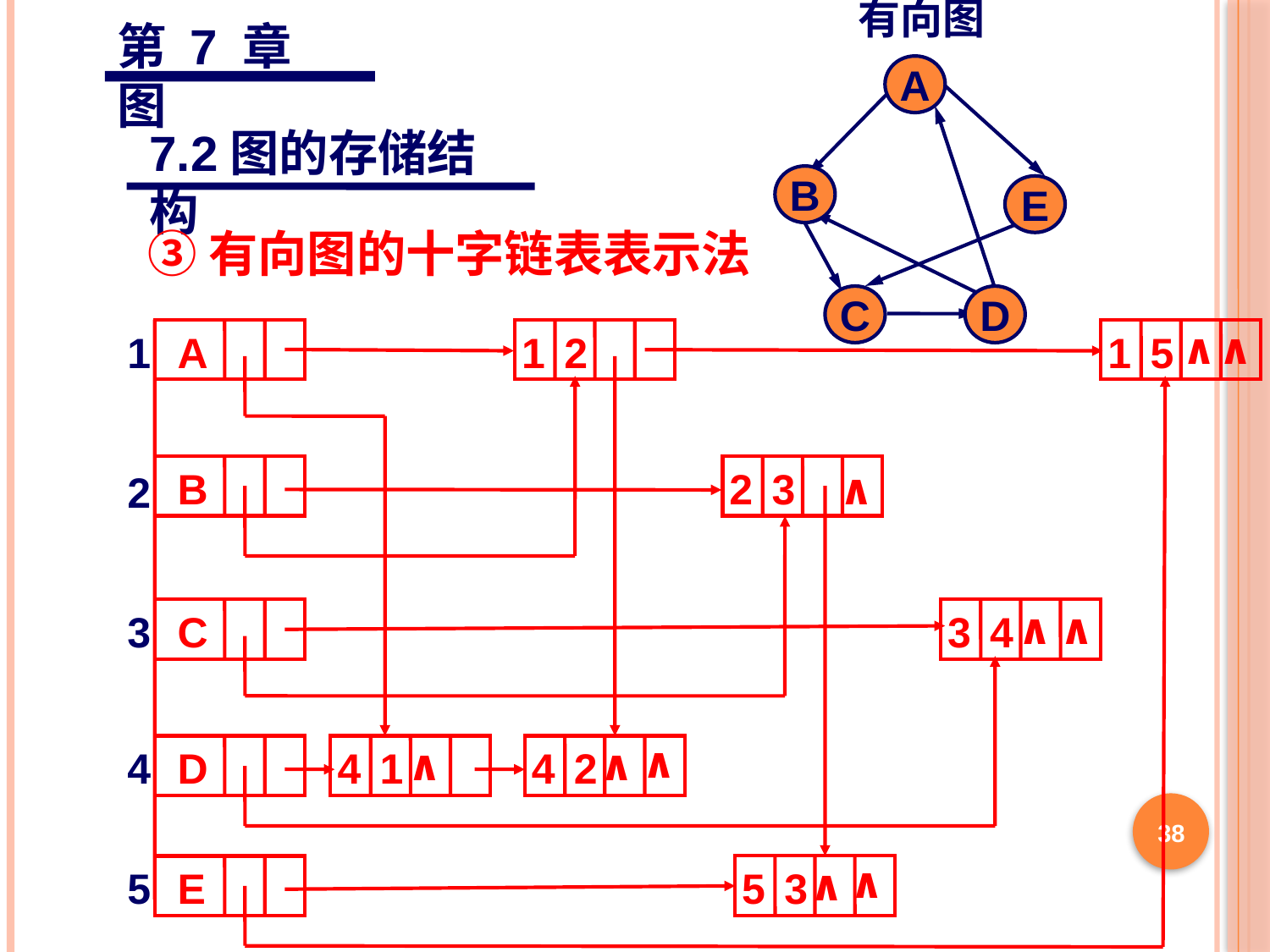

有向图
A

B
E

C
D

第 7 章  图

7.2图的存储结构

③有向图的十字链表表示法
∧
∧
1
2
3
4
5

A

B

C

D

E

1

2

1

5

2

3

∧

∧
∧
3

4

∧
∧
∧
4

1

4

2

38

∧
∧
5

3